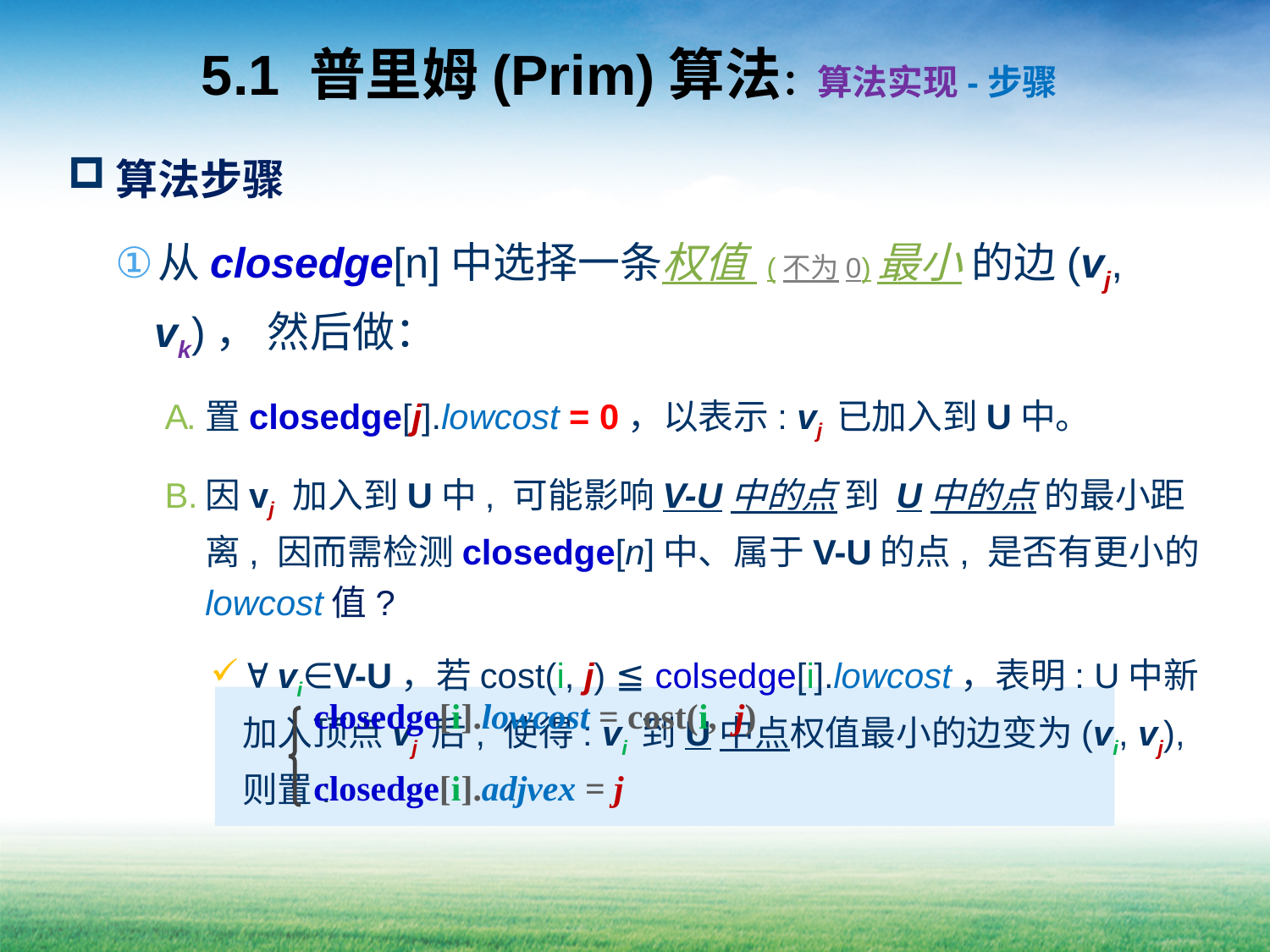

# 5.1 普里姆(Prim)算法：算法实现-步骤
算法步骤
从closedge[n]中选择一条权值 (不为0)最小 的边(vj, vk)， 然后做：
置closedge[j].lowcost = 0，以表示: vj 已加入到U中。
因vj 加入到U中, 可能影响V-U中的点 到 U中的点 的最小距离, 因而需检测closedge[n]中、属于V-U的点, 是否有更小的lowcost值?
∀ vi∈V-U，若cost(i, j) ≦ colsedge[i].lowcost，表明: U中新加入顶点vj 后, 使得: vi 到U中点权值最小的边变为(vi, vj), 则置:

重复① n-1次，即可得到最终的最小生成树。
closedge[i].lowcost = cost(i,  j)

closedge[i].adjvex = j